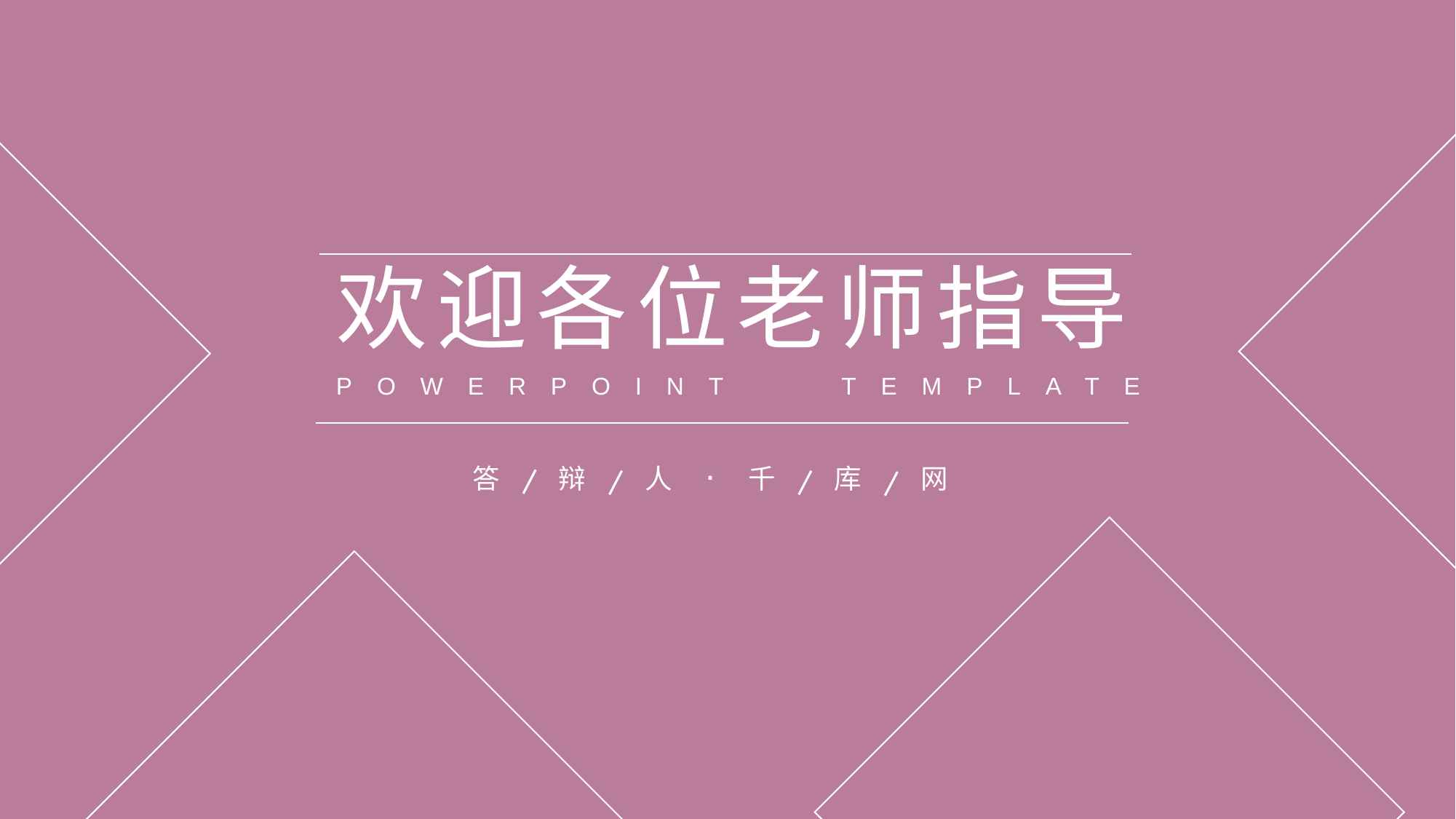

欢迎各位老师指导
POWERPOINT   TEMPLATE
.
答
辩
人
千
库
网